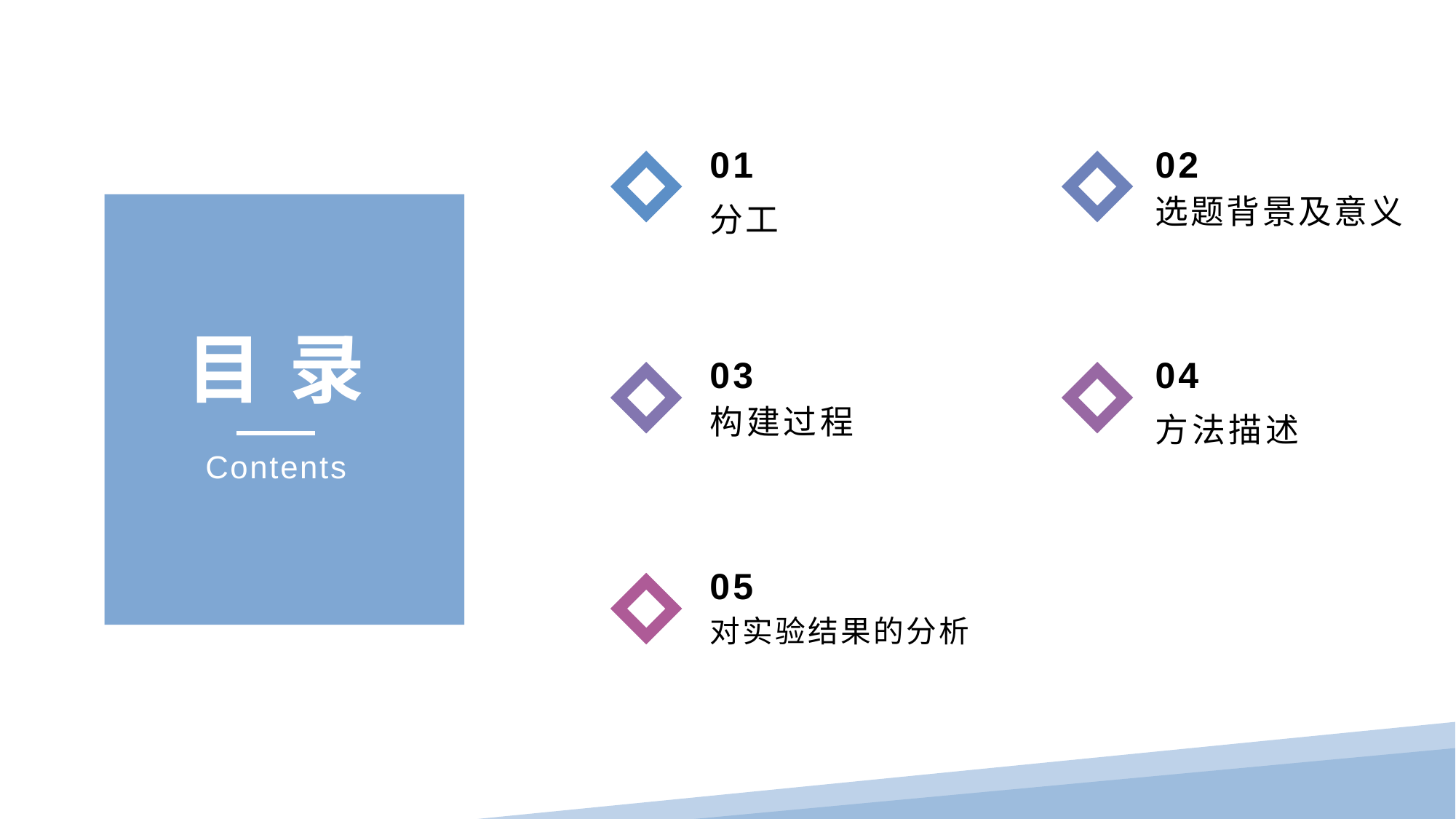

01
02

分工

选题背景及意义

目 录
03
04

构建过程
方法描述

Contents
05

对实验结果的分析